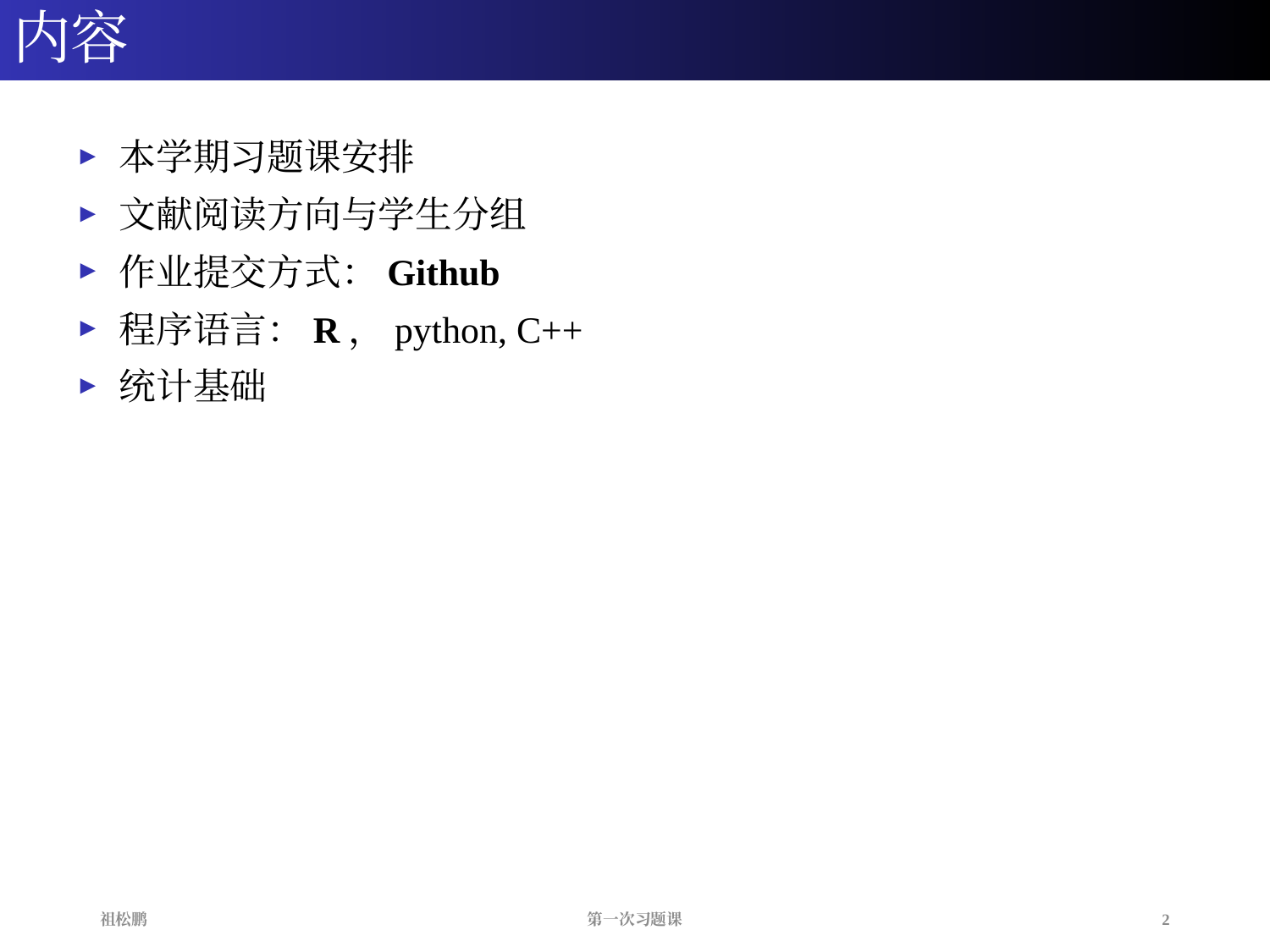

# 内容
 本学期习题课安排
 文献阅读方向与学生分组
 作业提交方式：Github
 程序语言：R，python, C++
 统计基础
2
第一次习题课
祖松鹏